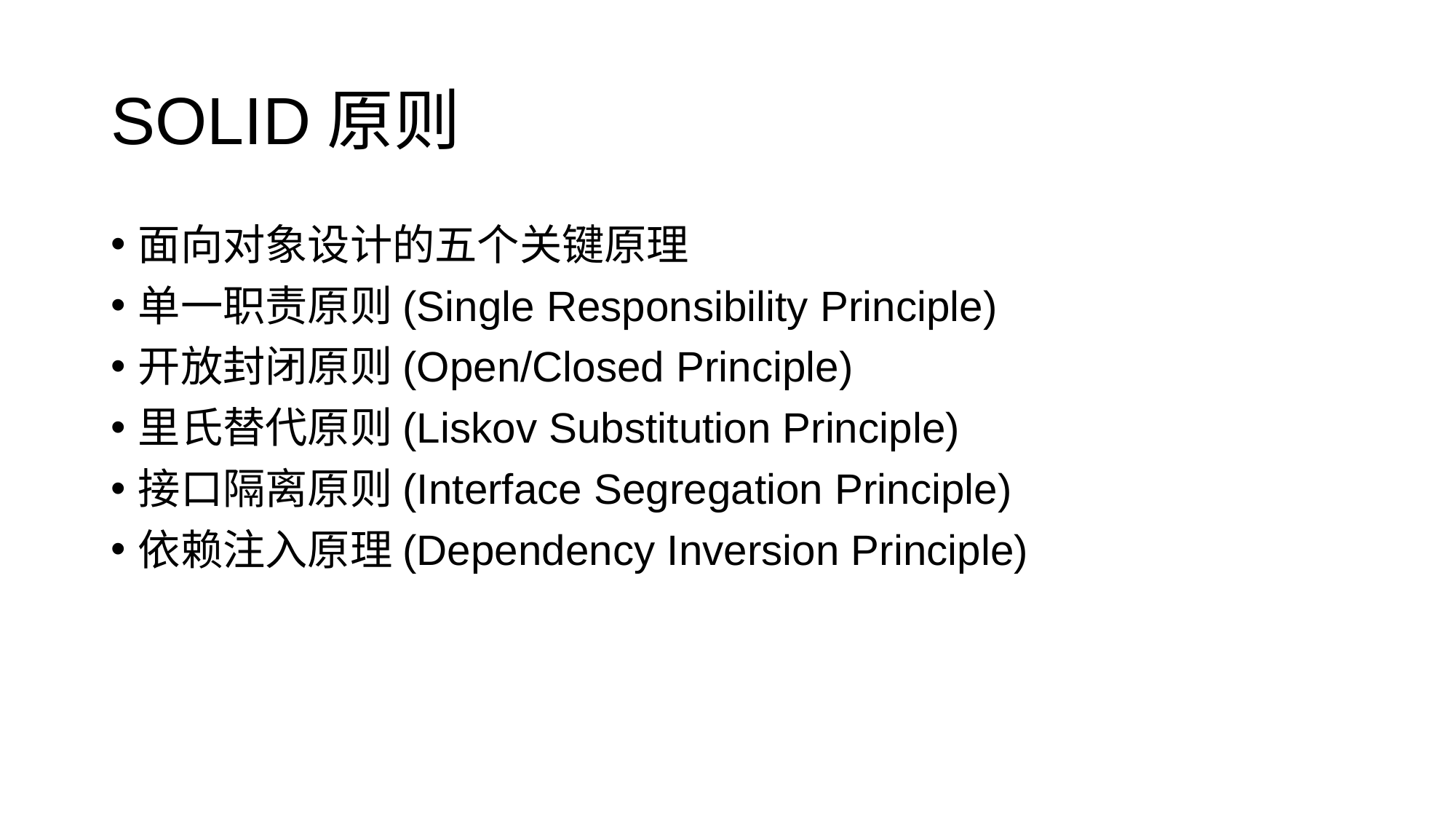

# SOLID原则
面向对象设计的五个关键原理
单一职责原则(Single Responsibility Principle)
开放封闭原则(Open/Closed Principle)
里氏替代原则(Liskov Substitution Principle)
接口隔离原则(Interface Segregation Principle)
依赖注入原理(Dependency Inversion Principle)